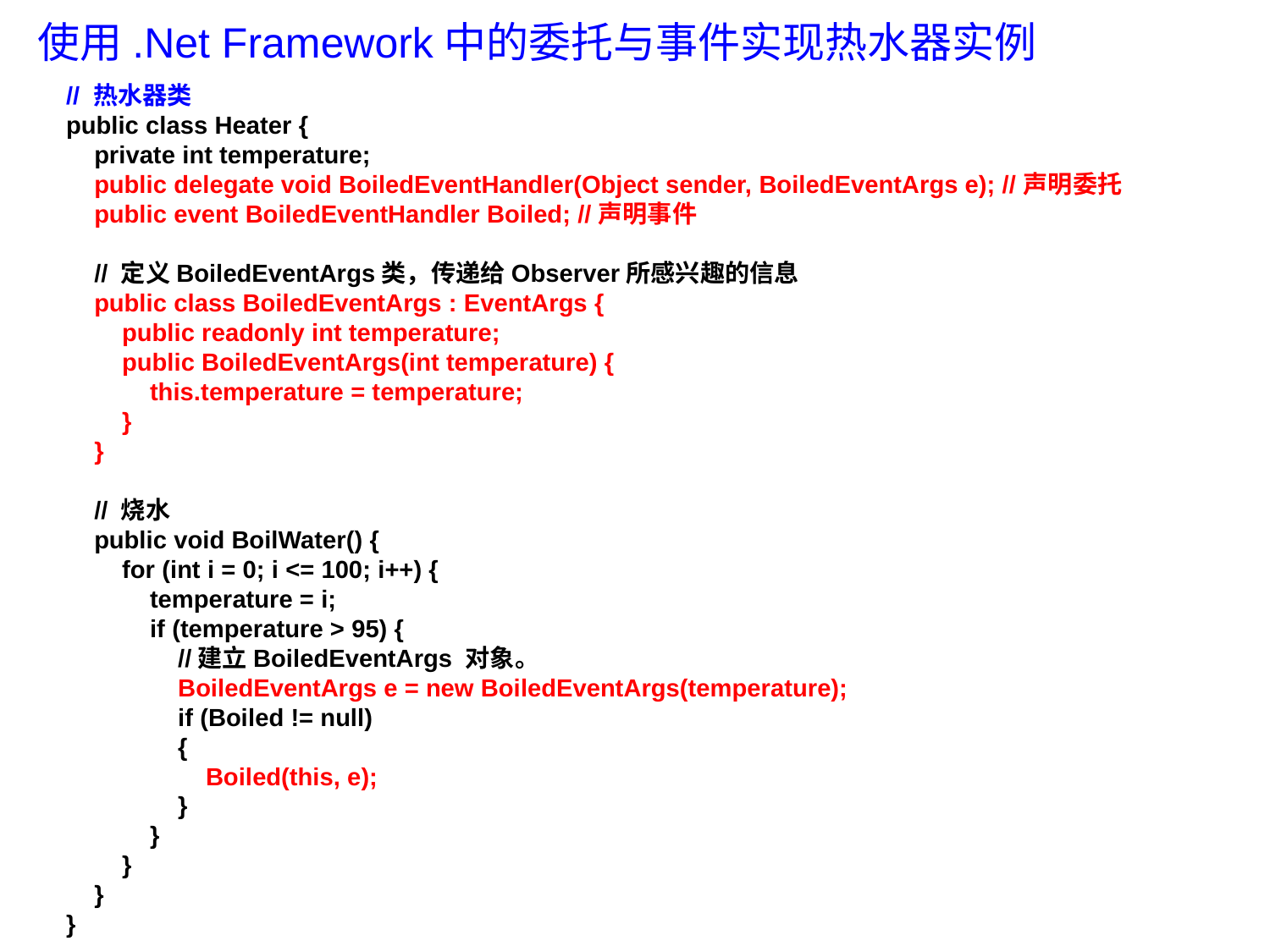

# 使用.Net Framework中的委托与事件实现热水器实例
// 热水器类
public class Heater {
    private int temperature;
    public delegate void BoiledEventHandler(Object sender, BoiledEventArgs e); //声明委托
    public event BoiledEventHandler Boiled; //声明事件

    // 定义BoiledEventArgs类，传递给Observer所感兴趣的信息
    public class BoiledEventArgs : EventArgs {
        public readonly int temperature;
        public BoiledEventArgs(int temperature) {
            this.temperature = temperature;
        }
    }

    // 烧水
    public void BoilWater() {
        for (int i = 0; i <= 100; i++) {
            temperature = i;
            if (temperature > 95) {
                //建立BoiledEventArgs 对象。
                BoiledEventArgs e = new BoiledEventArgs(temperature);
                if (Boiled != null)
                {
                    Boiled(this, e);
                }
            }
        }
    }
}